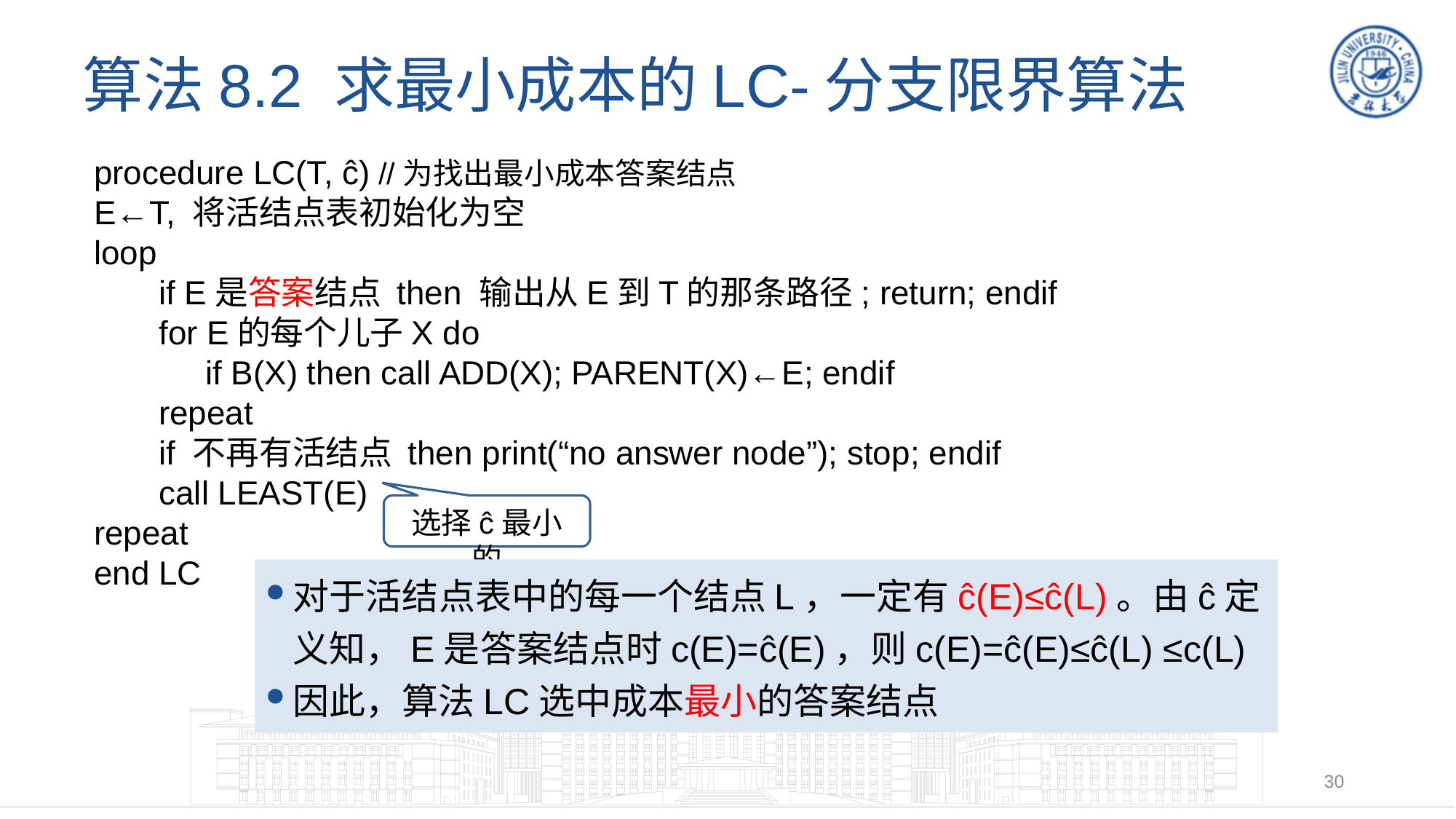

# 算法8.2 求最小成本的LC-分支限界算法
procedure LC(T, ĉ) //为找出最小成本答案结点
E←T, 将活结点表初始化为空
loop
       if E是答案结点 then 输出从E到T的那条路径; return; endif
       for E的每个儿子X do
            if B(X) then call ADD(X); PARENT(X)←E; endif
       repeat
       if 不再有活结点 then print(“no answer node”); stop; endif
       call LEAST(E)
repeat
end LC
选择ĉ最小的
对于活结点表中的每一个结点L，一定有ĉ(E)≤ĉ(L)。由ĉ定义知，E是答案结点时c(E)=ĉ(E)，则c(E)=ĉ(E)≤ĉ(L) ≤c(L)
因此，算法LC选中成本最小的答案结点
30